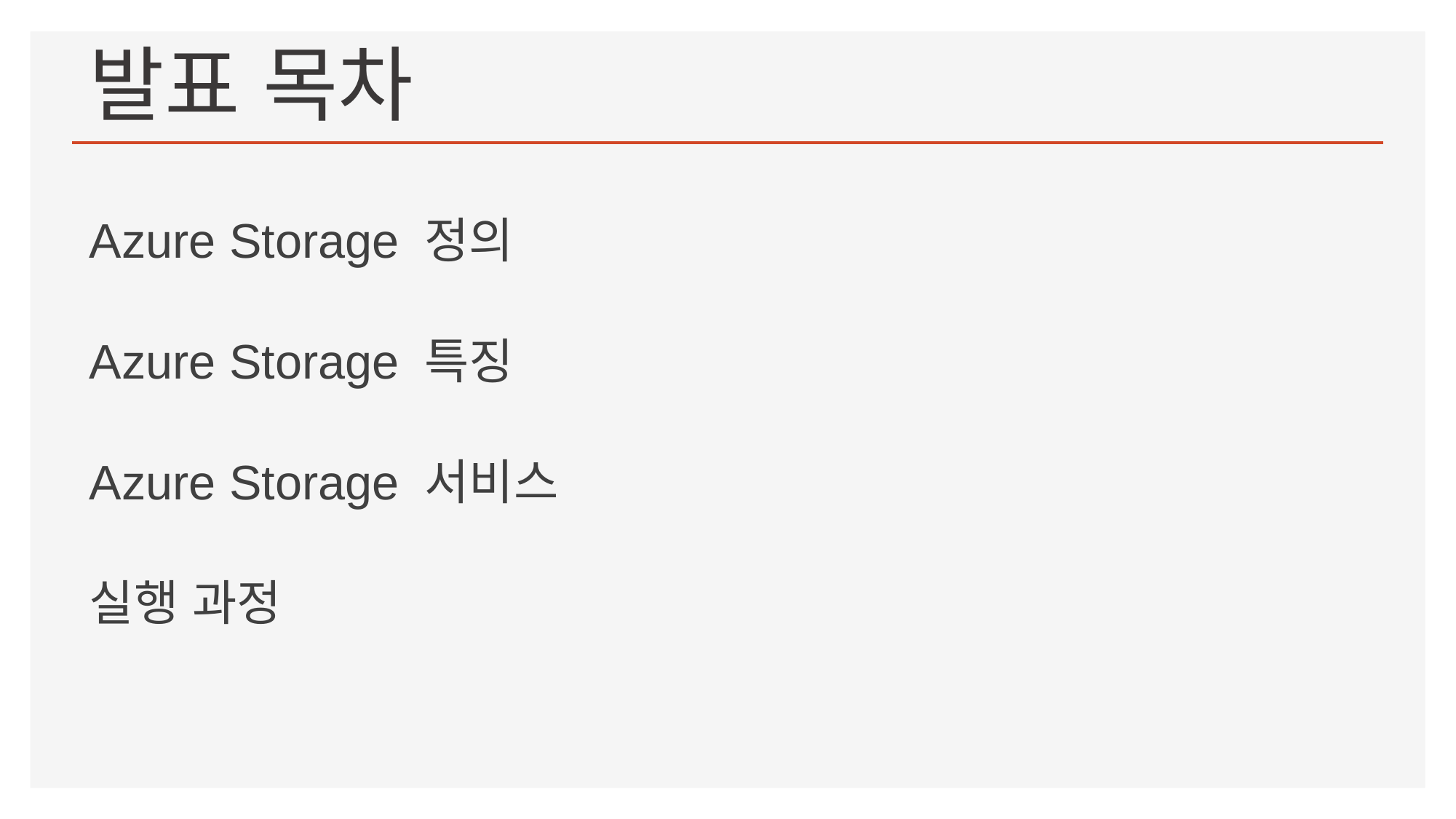

# 발표 목차
Azure Storage 정의
Azure Storage 특징
Azure Storage 서비스
실행 과정